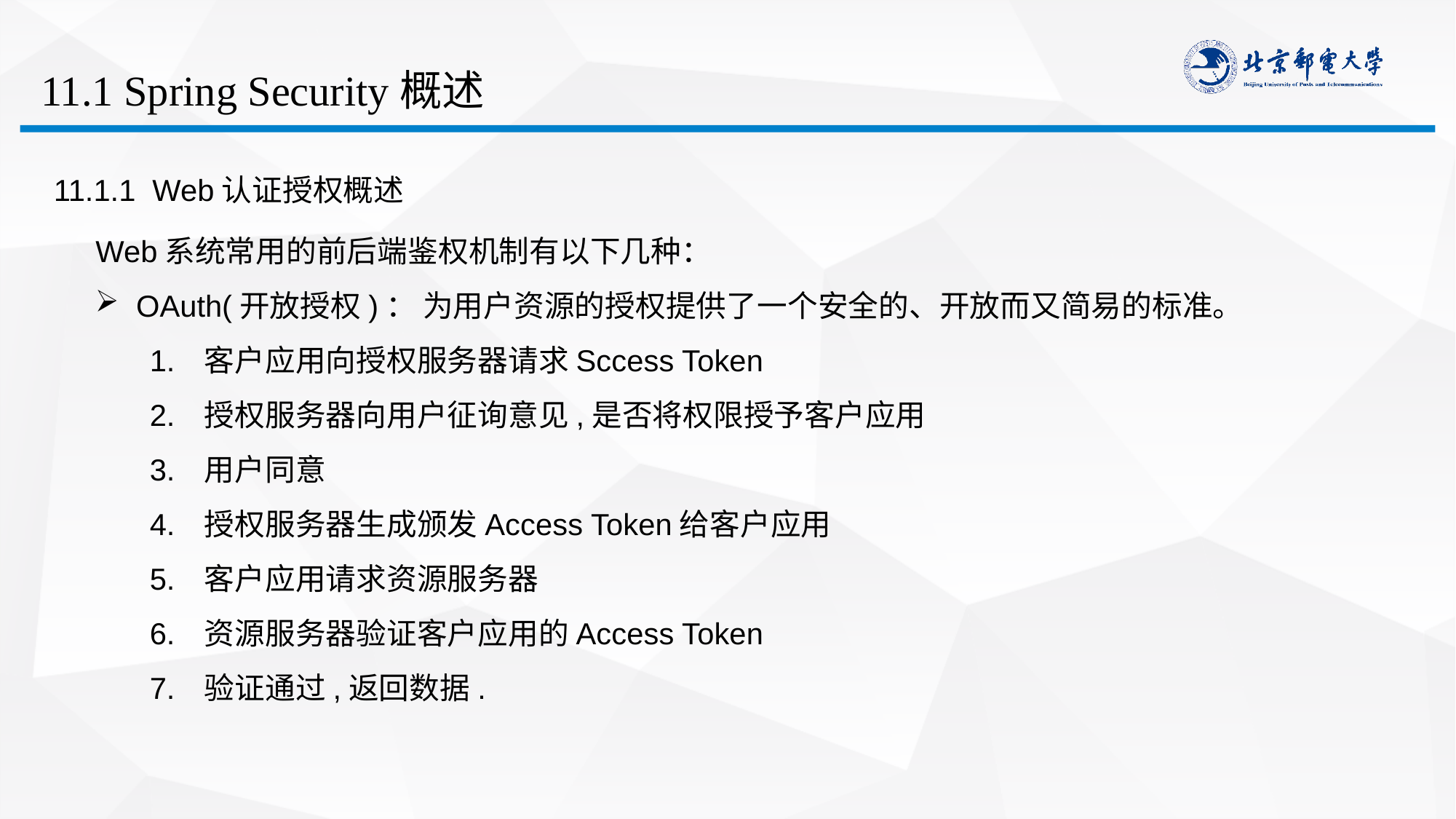

# 11.1 Spring Security概述
11.1.1  Web认证授权概述
     Web系统常用的前后端鉴权机制有以下几种：
OAuth(开放授权)： 为用户资源的授权提供了一个安全的、开放而又简易的标准。
客户应用向授权服务器请求Sccess Token
授权服务器向用户征询意见,是否将权限授予客户应用
用户同意
授权服务器生成颁发Access Token给客户应用
客户应用请求资源服务器
资源服务器验证客户应用的Access Token
验证通过,返回数据.